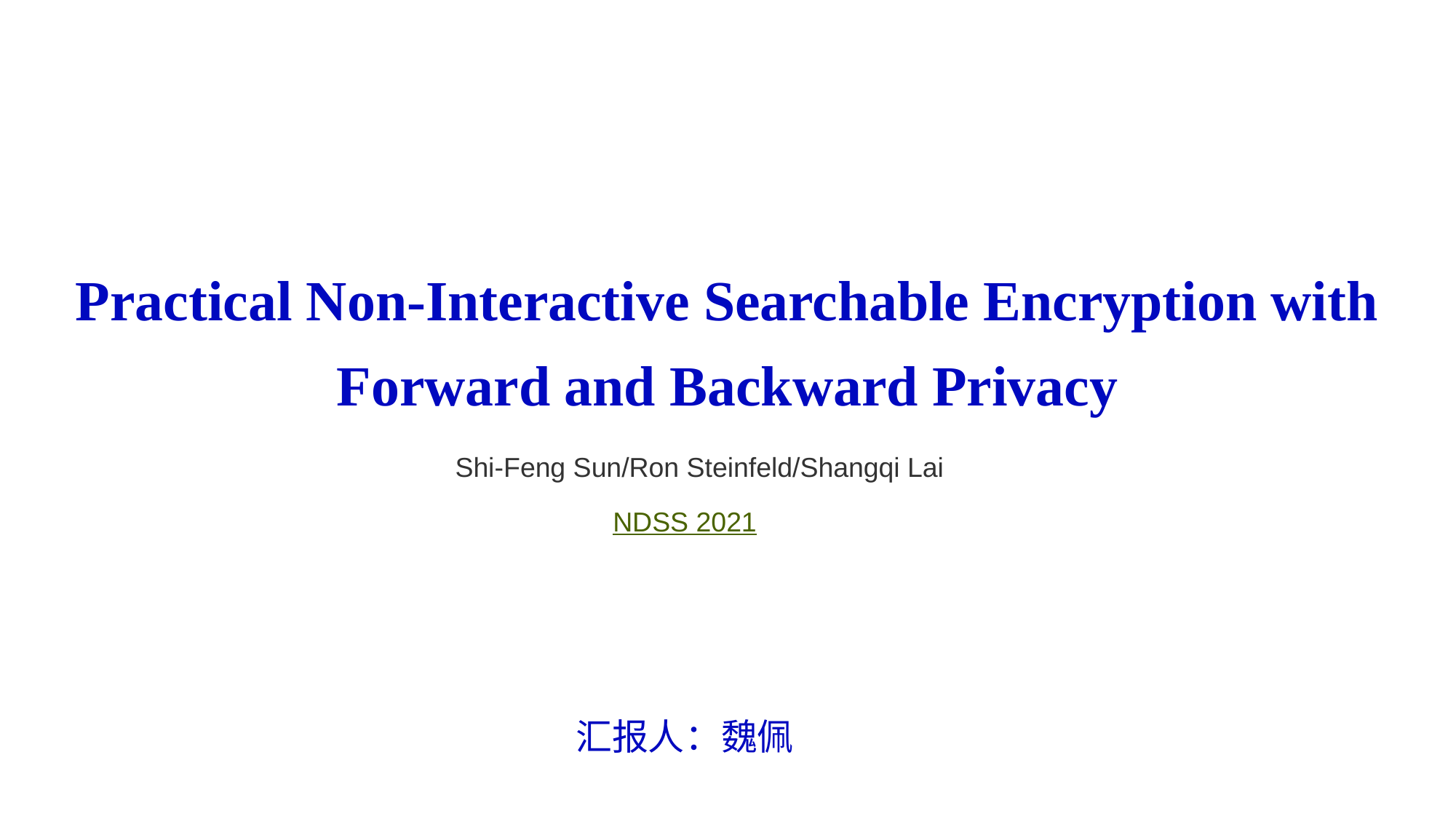

Practical Non-Interactive Searchable Encryption with Forward and Backward Privacy
 Shi-Feng Sun/Ron Steinfeld/Shangqi Lai

NDSS 2021
汇报人：魏佩